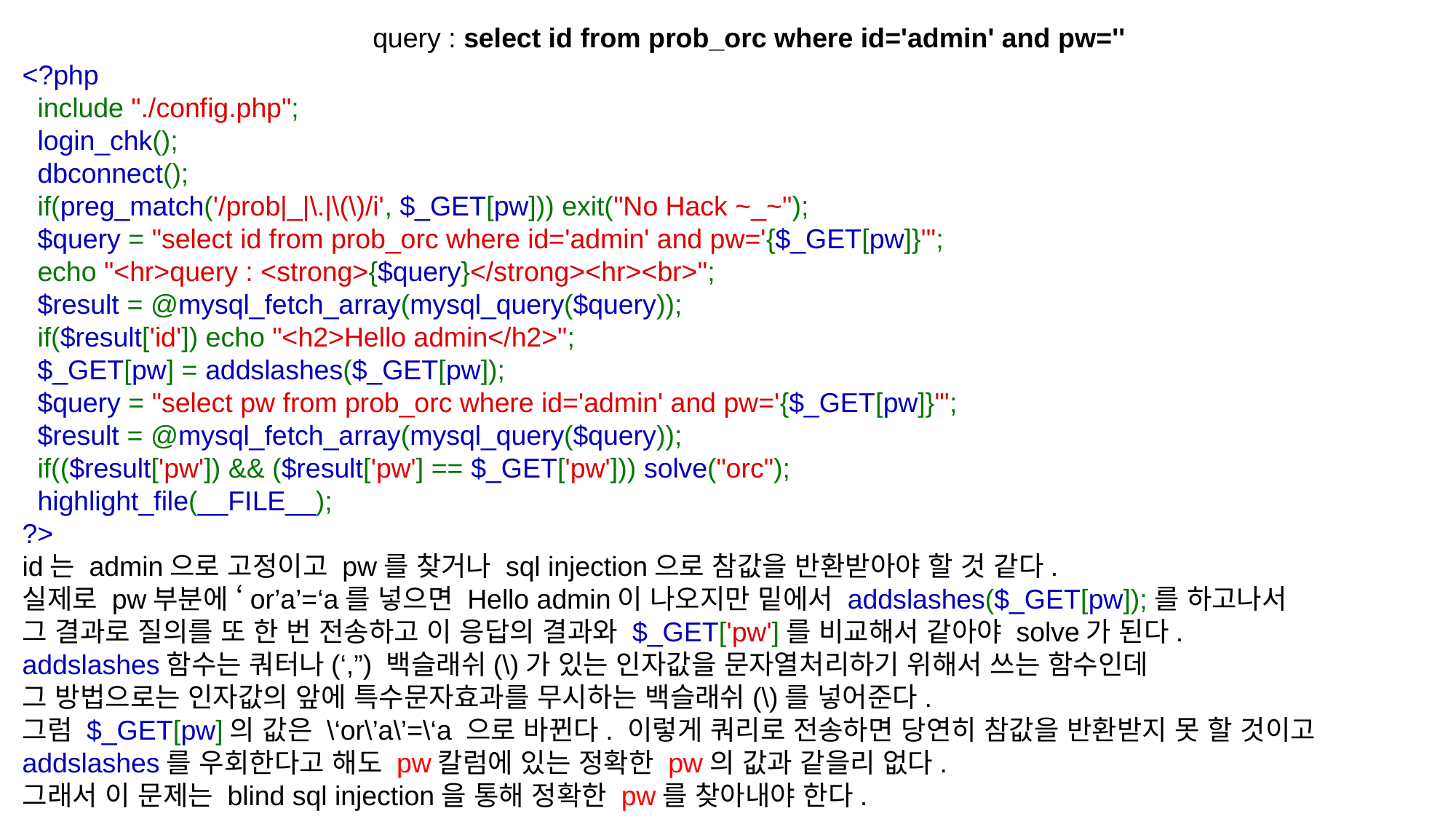

<?php 
  include "./config.php"; 
  login_chk(); 
  dbconnect(); 
  if(preg_match('/prob|_|\.|\(\)/i', $_GET[pw])) exit("No Hack ~_~"); 
  $query = "select id from prob_orc where id='admin' and pw='{$_GET[pw]}'"; 
  echo "<hr>query : <strong>{$query}</strong><hr><br>"; 
  $result = @mysql_fetch_array(mysql_query($query)); 
  if($result['id']) echo "<h2>Hello admin</h2>"; 
  $_GET[pw] = addslashes($_GET[pw]); 
  $query = "select pw from prob_orc where id='admin' and pw='{$_GET[pw]}'"; 
  $result = @mysql_fetch_array(mysql_query($query)); 
  if(($result['pw']) && ($result['pw'] == $_GET['pw'])) solve("orc"); 
  highlight_file(__FILE__); 
?>
id는 admin으로 고정이고 pw를 찾거나 sql injection으로 참값을 반환받아야 할 것 같다.
실제로 pw부분에 ‘or’a’=‘a를 넣으면 Hello admin이 나오지만 밑에서 addslashes($_GET[pw]);를 하고나서
그 결과로 질의를 또 한 번 전송하고 이 응답의 결과와 $_GET['pw']를 비교해서 같아야 solve가 된다.
addslashes함수는 쿼터나(‘,”) 백슬래쉬(\)가 있는 인자값을 문자열처리하기 위해서 쓰는 함수인데
그 방법으로는 인자값의 앞에 특수문자효과를 무시하는 백슬래쉬(\)를 넣어준다.
그럼 $_GET[pw]의 값은 \‘or\’a\’=\‘a 으로 바뀐다. 이렇게 쿼리로 전송하면 당연히 참값을 반환받지 못 할 것이고
addslashes를 우회한다고 해도 pw칼럼에 있는 정확한 pw의 값과 같을리 없다.
그래서 이 문제는 blind sql injection을 통해 정확한 pw를 찾아내야 한다.
query : select id from prob_orc where id='admin' and pw=''